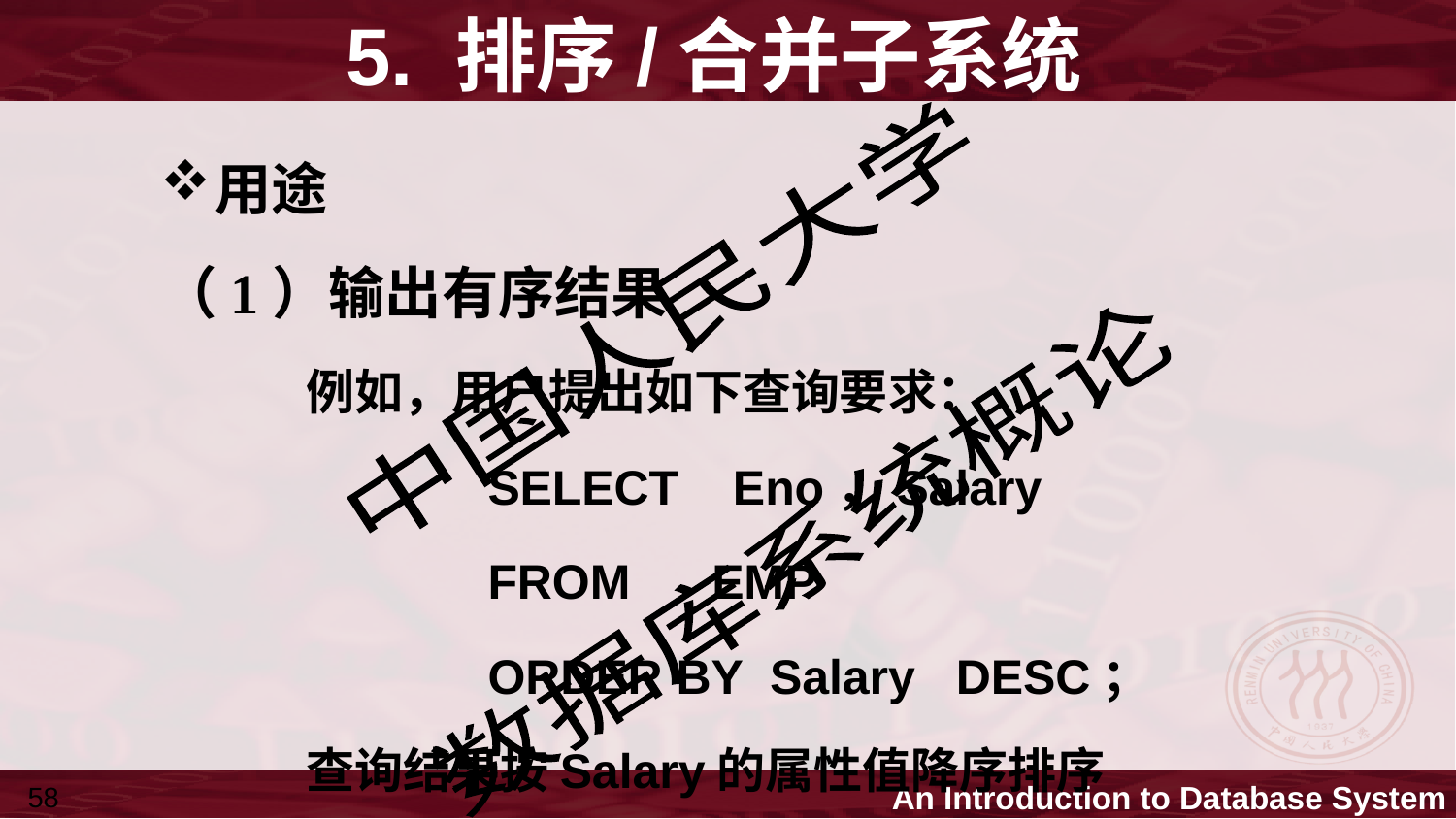

# 5. 排序/合并子系统
用途
（1）输出有序结果
例如，用户提出如下查询要求：
		SELECT    Eno，Salary
		FROM      EMP
		ORDER BY  Salary   DESC；
查询结果按Salary的属性值降序排序
58